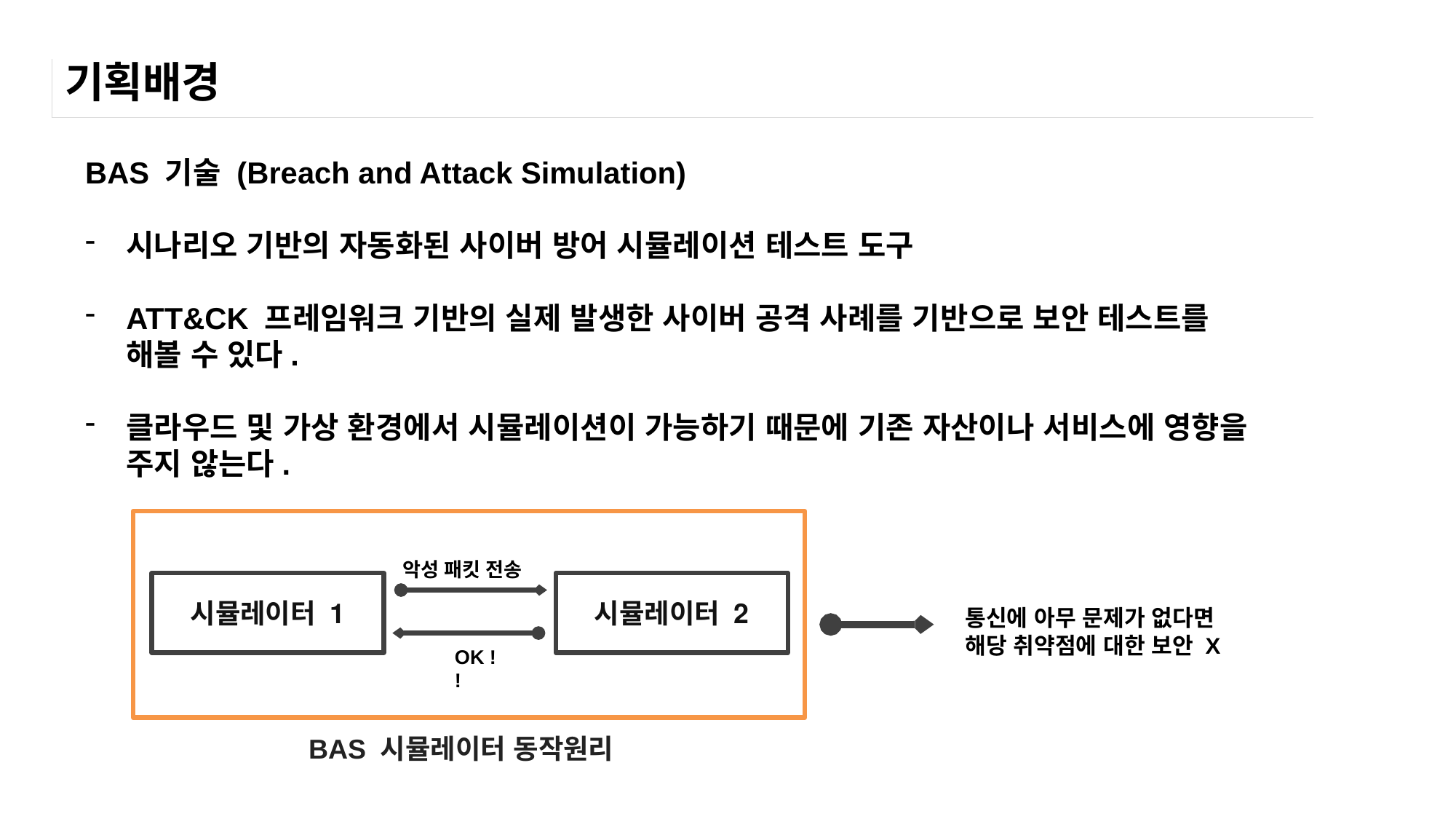

# 기획배경
BAS 기술 (Breach and Attack Simulation)

시나리오 기반의 자동화된 사이버 방어 시뮬레이션 테스트 도구

ATT&CK 프레임워크 기반의 실제 발생한 사이버 공격 사례를 기반으로 보안 테스트를 해볼 수 있다.

클라우드 및 가상 환경에서 시뮬레이션이 가능하기 때문에 기존 자산이나 서비스에 영향을 주지 않는다.

악성 패킷 전송
시뮬레이터 1
시뮬레이터 2
통신에 아무 문제가 없다면
해당 취약점에 대한 보안 X
OK !!
BAS 시뮬레이터 동작원리